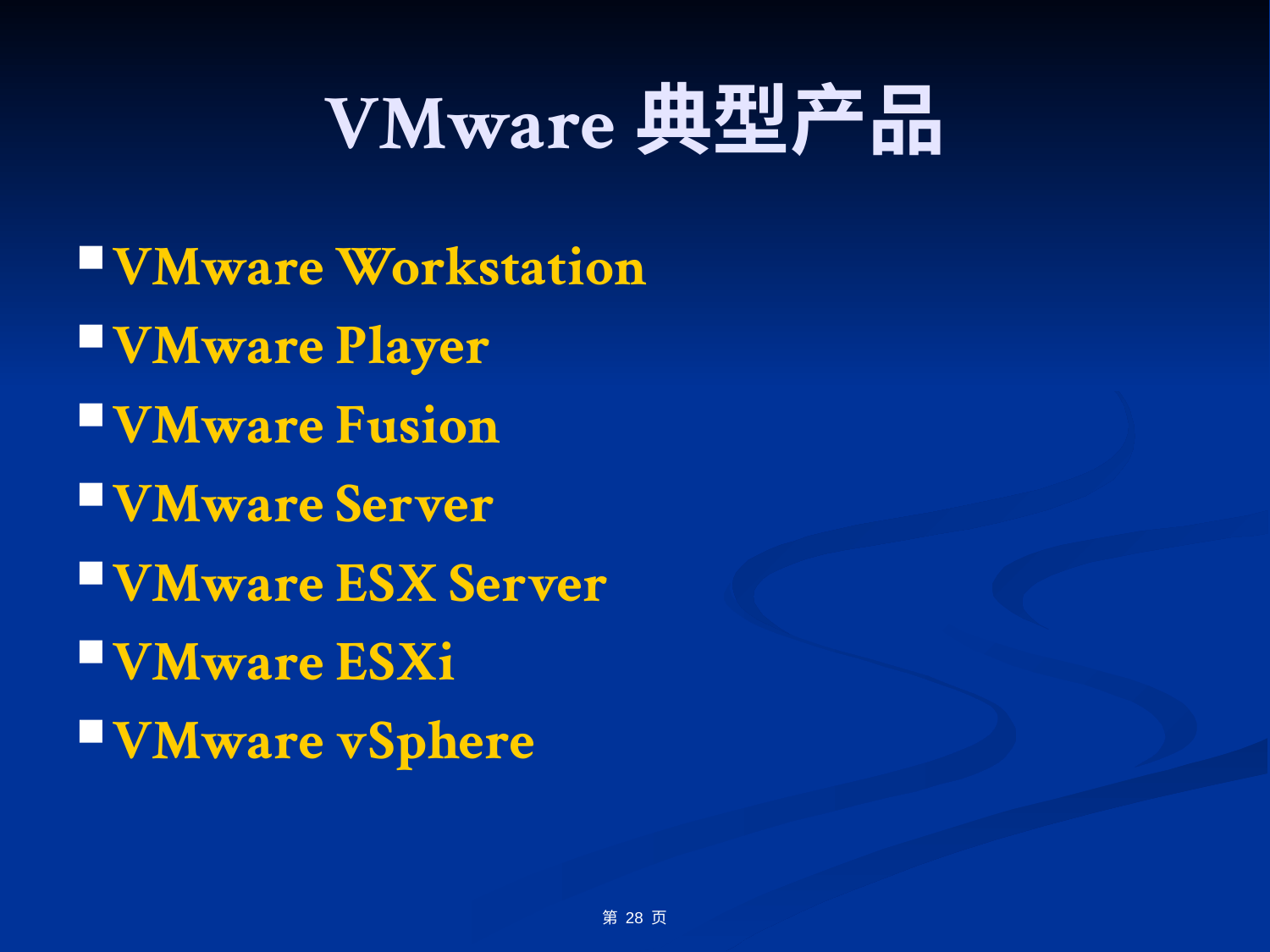

# VMware典型产品
VMware Workstation
VMware Player
VMware Fusion
VMware Server
VMware ESX Server
VMware ESXi
VMware vSphere
第 28 页